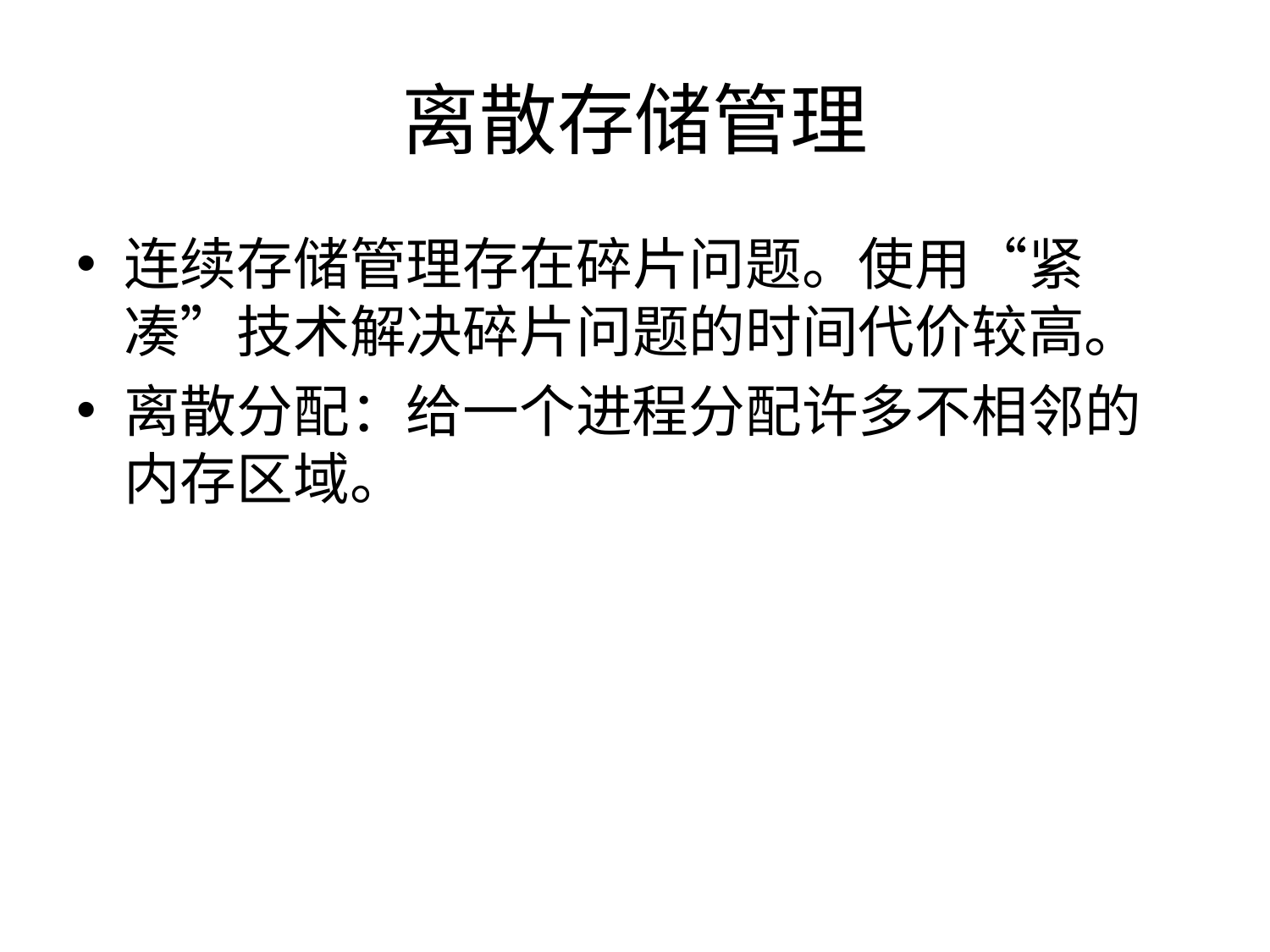

# 离散存储管理
连续存储管理存在碎片问题。使用“紧凑”技术解决碎片问题的时间代价较高。
离散分配：给一个进程分配许多不相邻的内存区域。